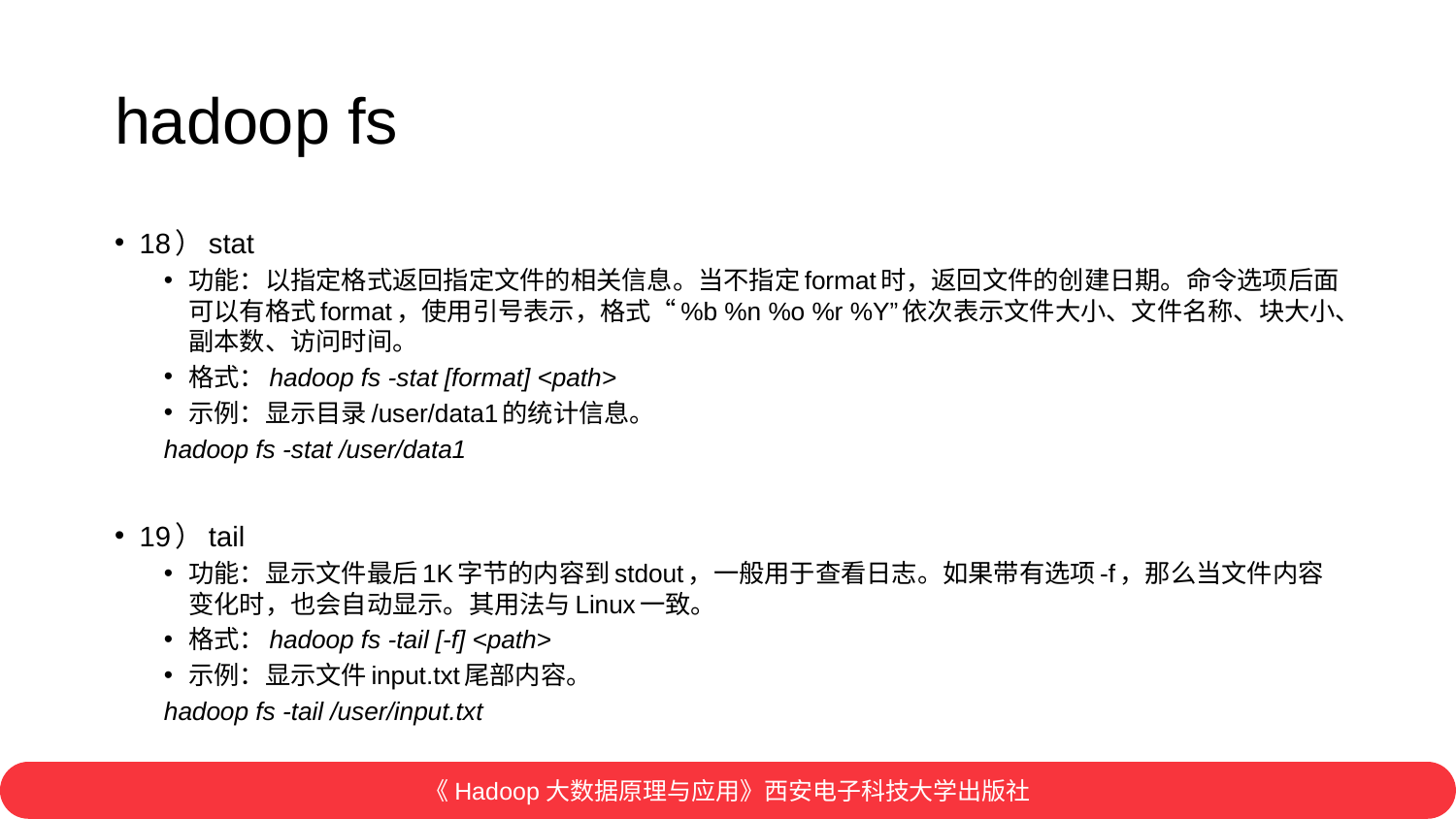

# hadoop fs
18）stat
功能：以指定格式返回指定文件的相关信息。当不指定format时，返回文件的创建日期。命令选项后面可以有格式format，使用引号表示，格式“%b %n %o %r %Y”依次表示文件大小、文件名称、块大小、副本数、访问时间。
格式：hadoop fs -stat [format] <path>
示例：显示目录/user/data1的统计信息。
hadoop fs -stat /user/data1

19）tail
功能：显示文件最后1K字节的内容到stdout，一般用于查看日志。如果带有选项-f，那么当文件内容变化时，也会自动显示。其用法与Linux一致。
格式：hadoop fs -tail [-f] <path>
示例：显示文件input.txt尾部内容。
hadoop fs -tail /user/input.txt